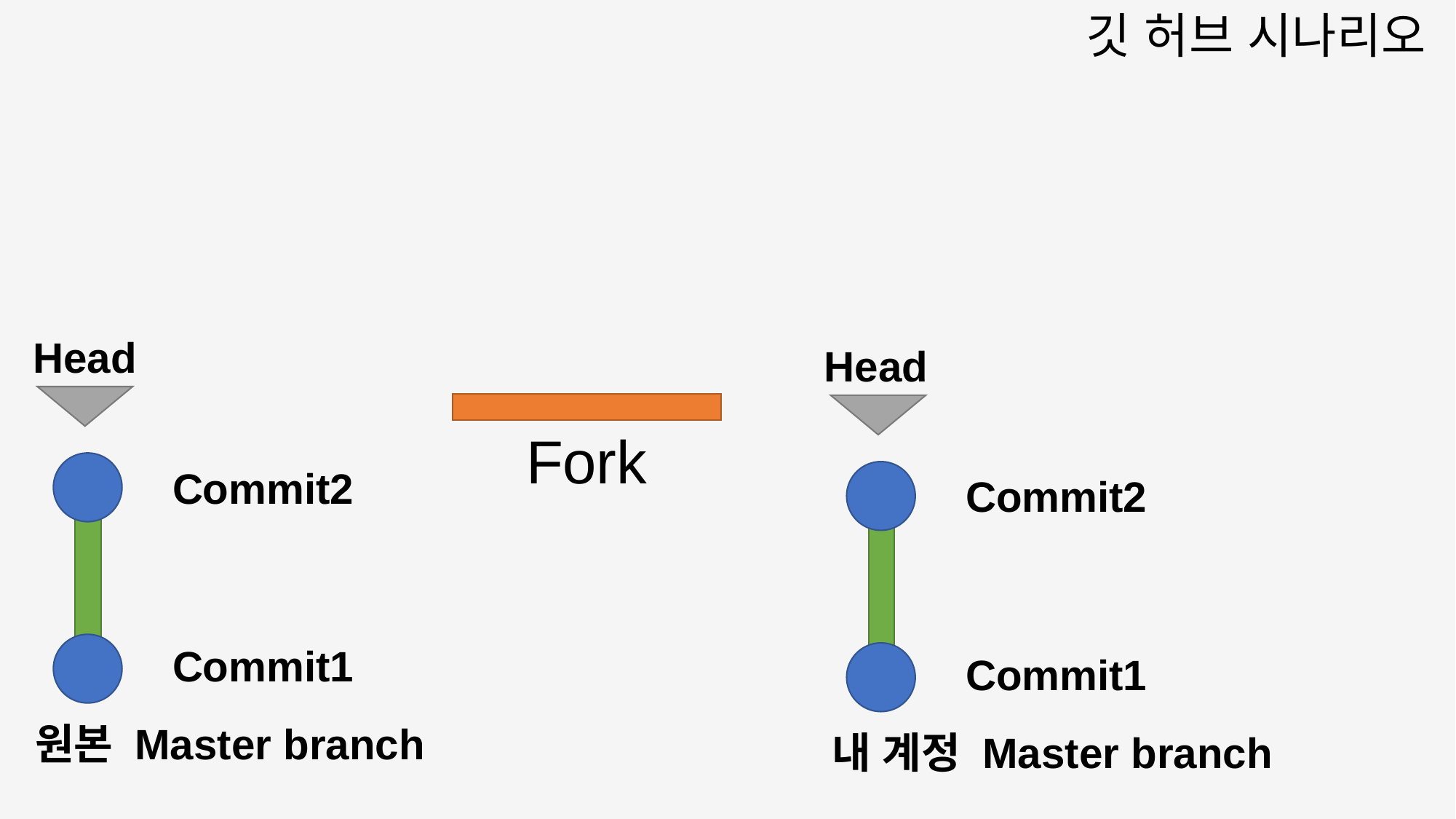

깃 허브 시나리오
Head
Head

Fork

Commit2

Commit2

Commit1

Commit1

원본 Master branch
내 계정 Master branch